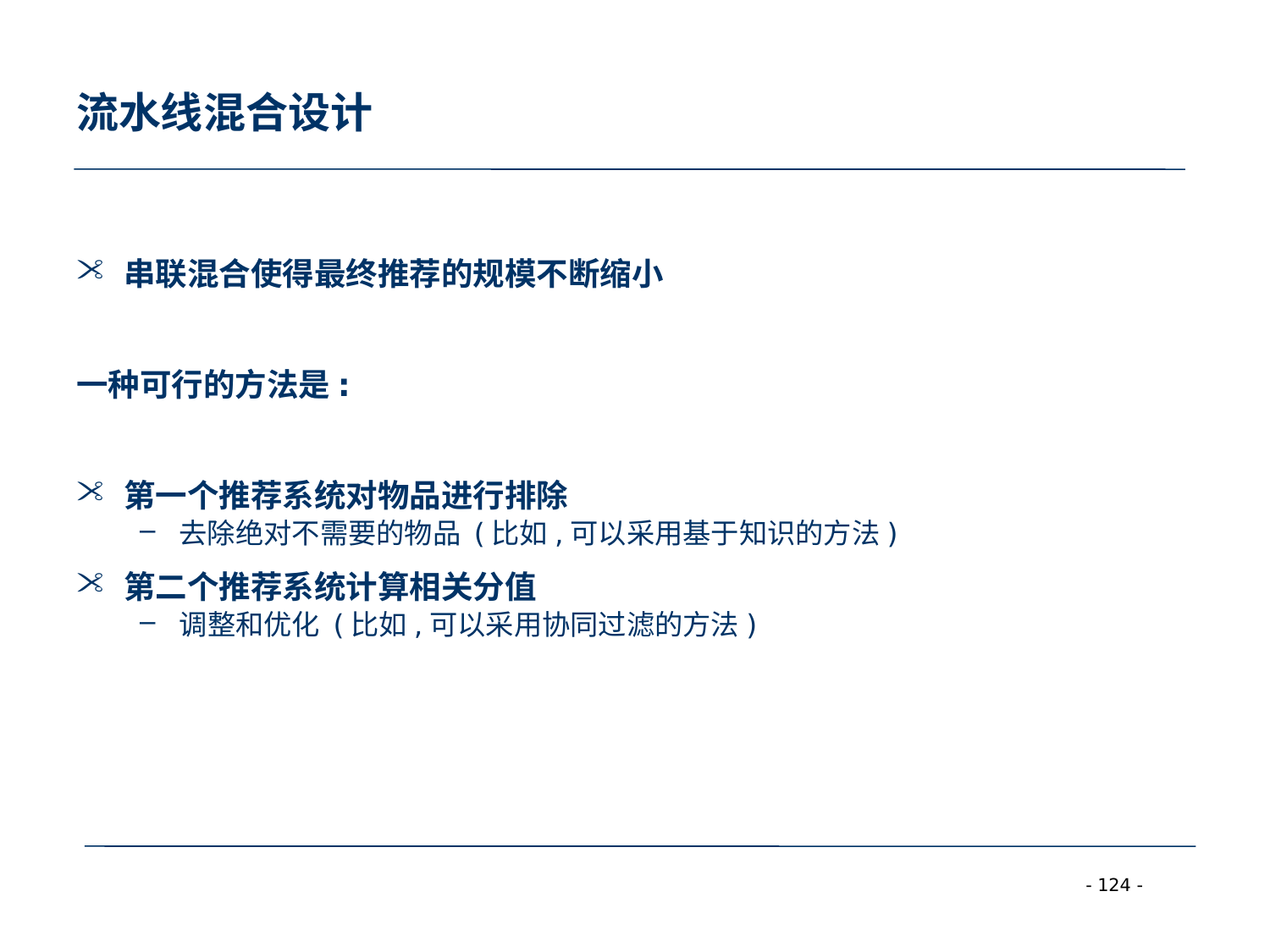

# 流水线混合设计

串联混合使得最终推荐的规模不断缩小

一种可行的方法是:

第一个推荐系统对物品进行排除
去除绝对不需要的物品 (比如,可以采用基于知识的方法)
第二个推荐系统计算相关分值
调整和优化 (比如,可以采用协同过滤的方法)